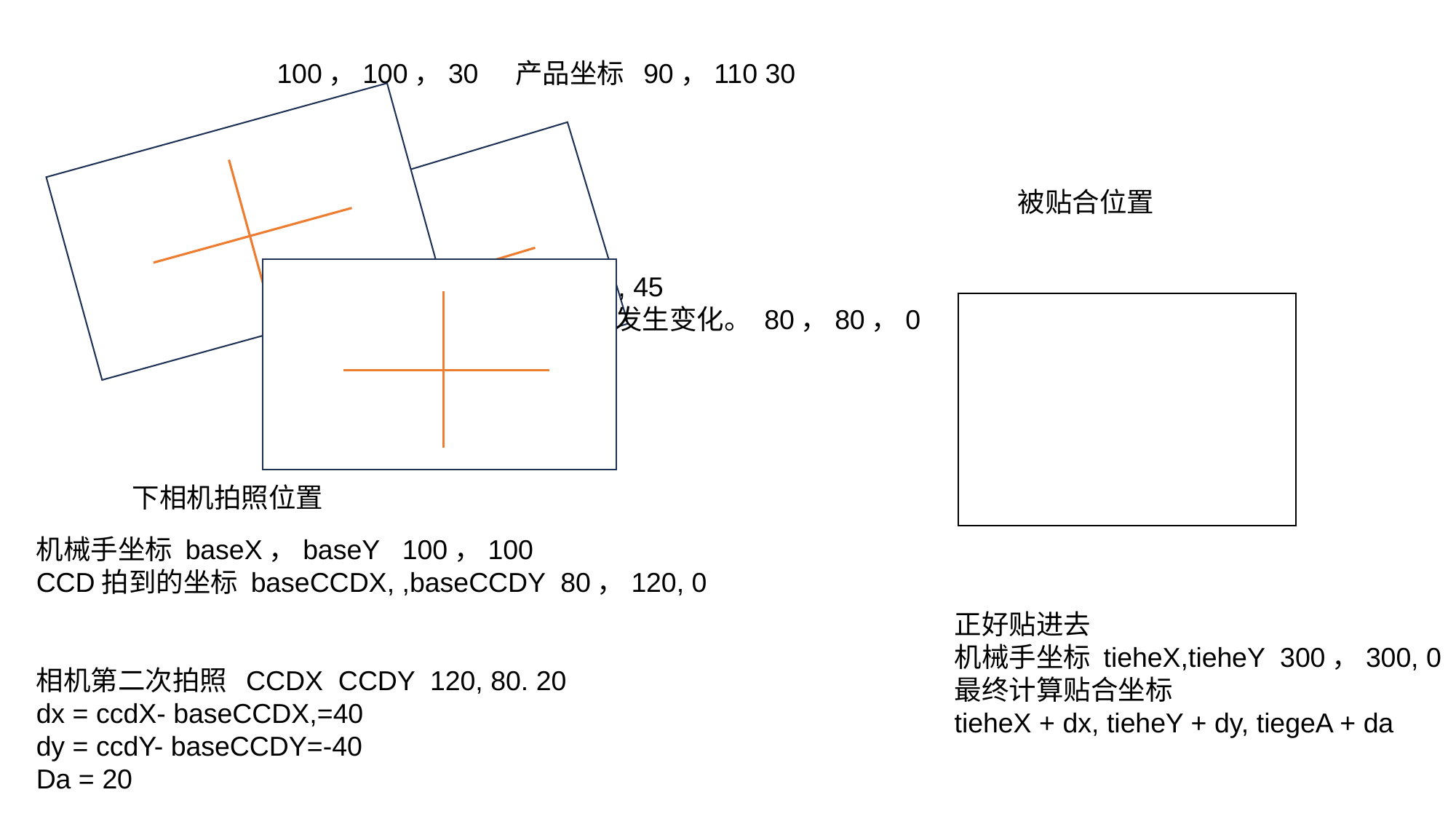

100，100，30    产品坐标  90，110 30

被贴合位置

CCD 100,100, 45
旋转完  xy会发生变化。 80，80，0

下相机拍照位置
机械手坐标 baseX，baseY   100，100
CCD拍到的坐标 baseCCDX, ,baseCCDY  80，120, 0

相机第二次拍照  CCDX  CCDY  120, 80. 20
dx = ccdX- baseCCDX,=40
dy = ccdY- baseCCDY=-40
Da = 20
正好贴进去
机械手坐标 tieheX,tieheY  300，300, 0
最终计算贴合坐标
tieheX + dx, tieheY + dy, tiegeA + da